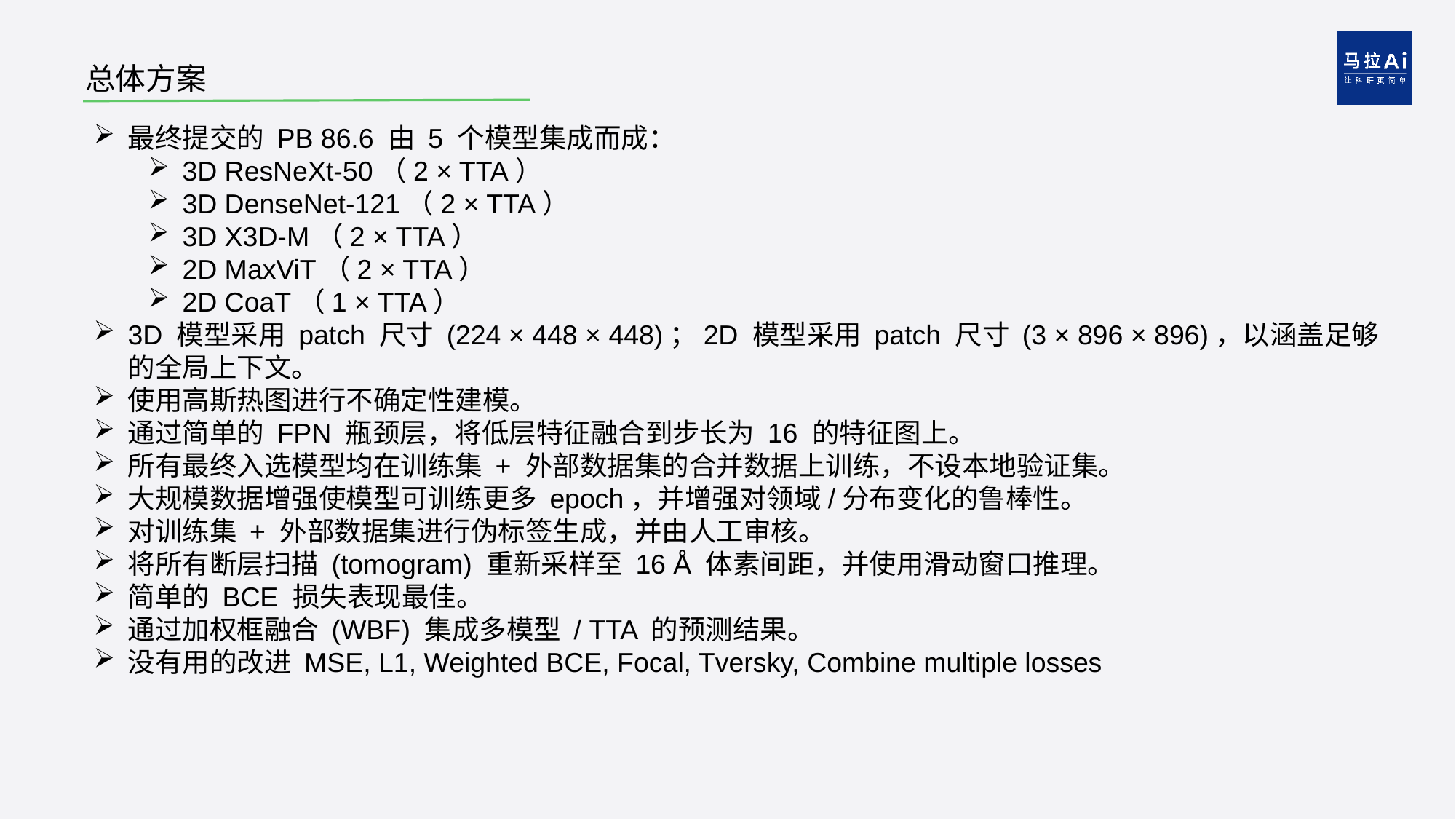

# 总体方案
最终提交的 PB 86.6 由 5 个模型集成而成：
3D ResNeXt-50（2 × TTA）
3D DenseNet-121（2 × TTA）
3D X3D-M（2 × TTA）
2D MaxViT（2 × TTA）
2D CoaT（1 × TTA）
3D 模型采用 patch 尺寸 (224 × 448 × 448)；2D 模型采用 patch 尺寸 (3 × 896 × 896)，以涵盖足够的全局上下文。
使用高斯热图进行不确定性建模。
通过简单的 FPN 瓶颈层，将低层特征融合到步长为 16 的特征图上。
所有最终入选模型均在训练集 + 外部数据集的合并数据上训练，不设本地验证集。
大规模数据增强使模型可训练更多 epoch，并增强对领域/分布变化的鲁棒性。
对训练集 + 外部数据集进行伪标签生成，并由人工审核。
将所有断层扫描 (tomogram) 重新采样至 16 Å 体素间距，并使用滑动窗口推理。
简单的 BCE 损失表现最佳。
通过加权框融合 (WBF) 集成多模型 / TTA 的预测结果。
没有用的改进 MSE, L1, Weighted BCE, Focal, Tversky, Combine multiple losses